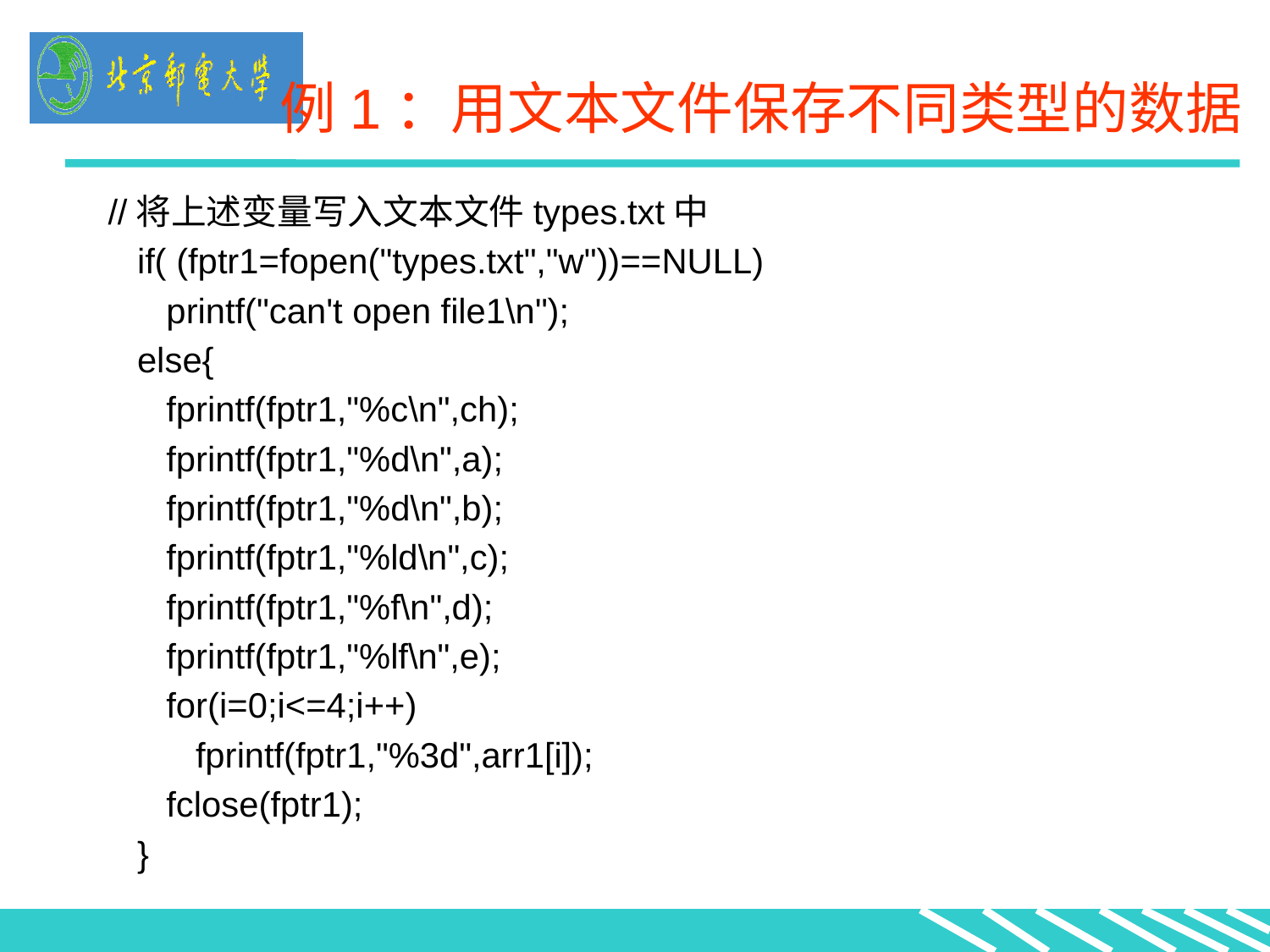

# 例1：用文本文件保存不同类型的数据
//将上述变量写入文本文件types.txt中
   if( (fptr1=fopen("types.txt","w"))==NULL)
      printf("can't open file1\n");
   else{
      fprintf(fptr1,"%c\n",ch);
      fprintf(fptr1,"%d\n",a);
      fprintf(fptr1,"%d\n",b);
      fprintf(fptr1,"%ld\n",c);
      fprintf(fptr1,"%f\n",d);
      fprintf(fptr1,"%lf\n",e);
      for(i=0;i<=4;i++)
         fprintf(fptr1,"%3d",arr1[i]);
      fclose(fptr1);
   }